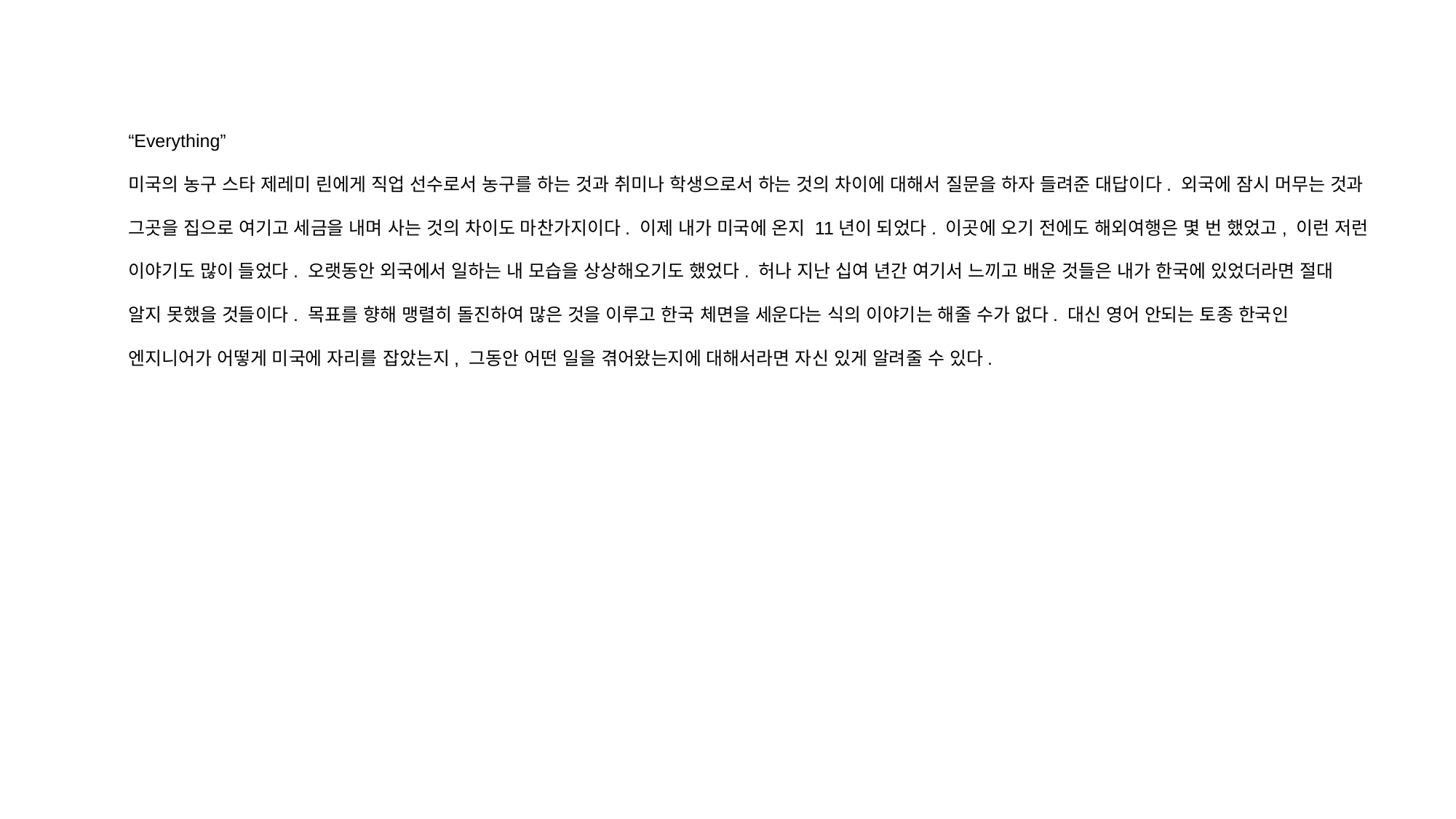

“Everything”
미국의 농구 스타 제레미 린에게 직업 선수로서 농구를 하는 것과 취미나 학생으로서 하는 것의 차이에 대해서 질문을 하자 들려준 대답이다. 외국에 잠시 머무는 것과 그곳을 집으로 여기고 세금을 내며 사는 것의 차이도 마찬가지이다. 이제 내가 미국에 온지 11년이 되었다. 이곳에 오기 전에도 해외여행은 몇 번 했었고, 이런 저런 이야기도 많이 들었다. 오랫동안 외국에서 일하는 내 모습을 상상해오기도 했었다. 허나 지난 십여 년간 여기서 느끼고 배운 것들은 내가 한국에 있었더라면 절대 알지 못했을 것들이다. 목표를 향해 맹렬히 돌진하여 많은 것을 이루고 한국 체면을 세운다는 식의 이야기는 해줄 수가 없다. 대신 영어 안되는 토종 한국인 엔지니어가 어떻게 미국에 자리를 잡았는지, 그동안 어떤 일을 겪어왔는지에 대해서라면 자신 있게 알려줄 수 있다.